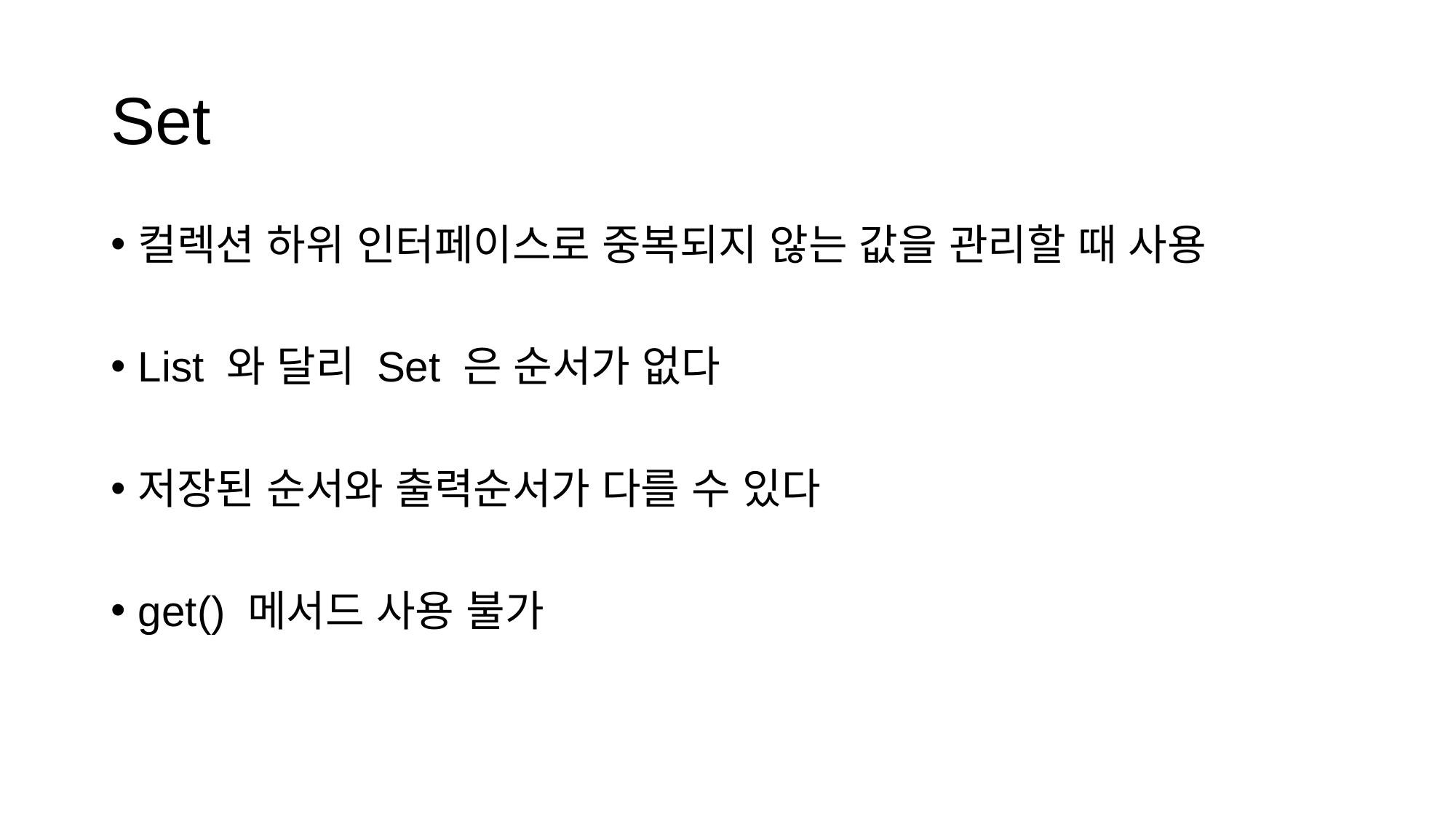

# Set
컬렉션 하위 인터페이스로 중복되지 않는 값을 관리할 때 사용

List 와 달리 Set 은 순서가 없다

저장된 순서와 출력순서가 다를 수 있다

get() 메서드 사용 불가